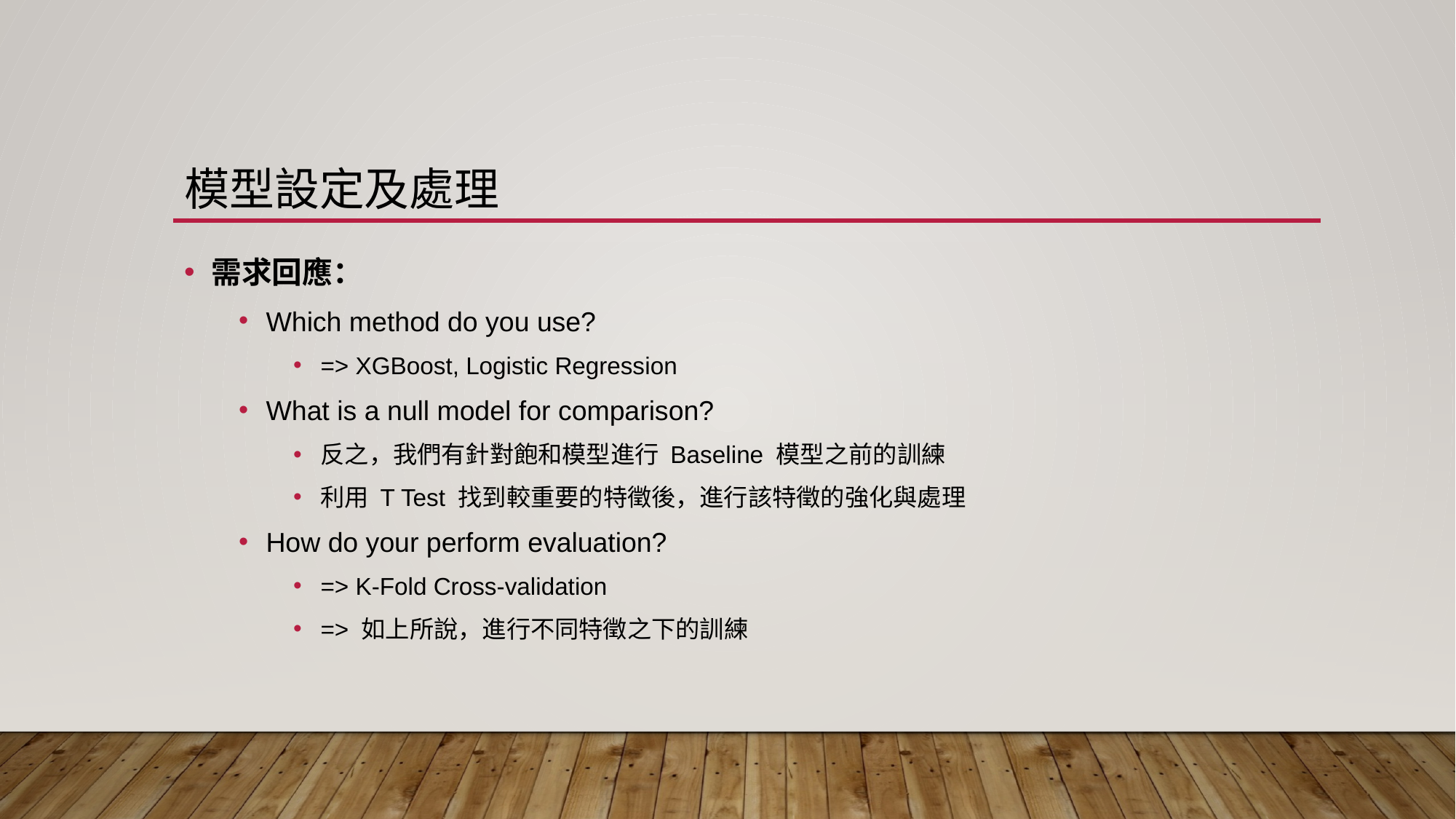

# 模型設定及處理
需求回應：
Which method do you use?
=> XGBoost, Logistic Regression
What is a null model for comparison?
反之，我們有針對飽和模型進行 Baseline 模型之前的訓練
利用 T Test 找到較重要的特徵後，進行該特徵的強化與處理
How do your perform evaluation?
=> K-Fold Cross-validation
=> 如上所說，進行不同特徵之下的訓練